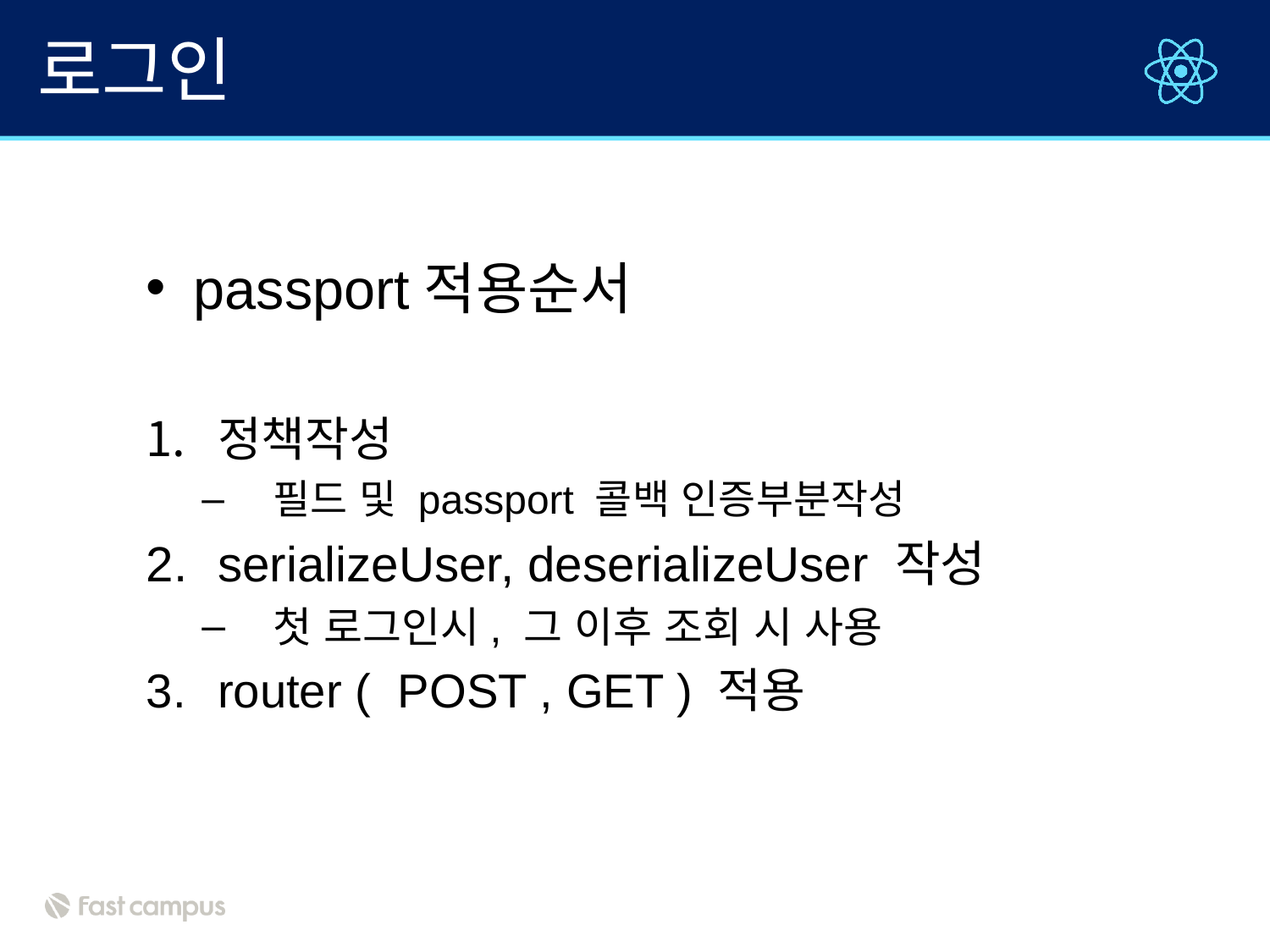

# 로그인
passport적용순서

정책작성
필드 및 passport 콜백 인증부분작성
serializeUser, deserializeUser 작성
첫 로그인시, 그 이후 조회 시 사용
router (  POST , GET ) 적용